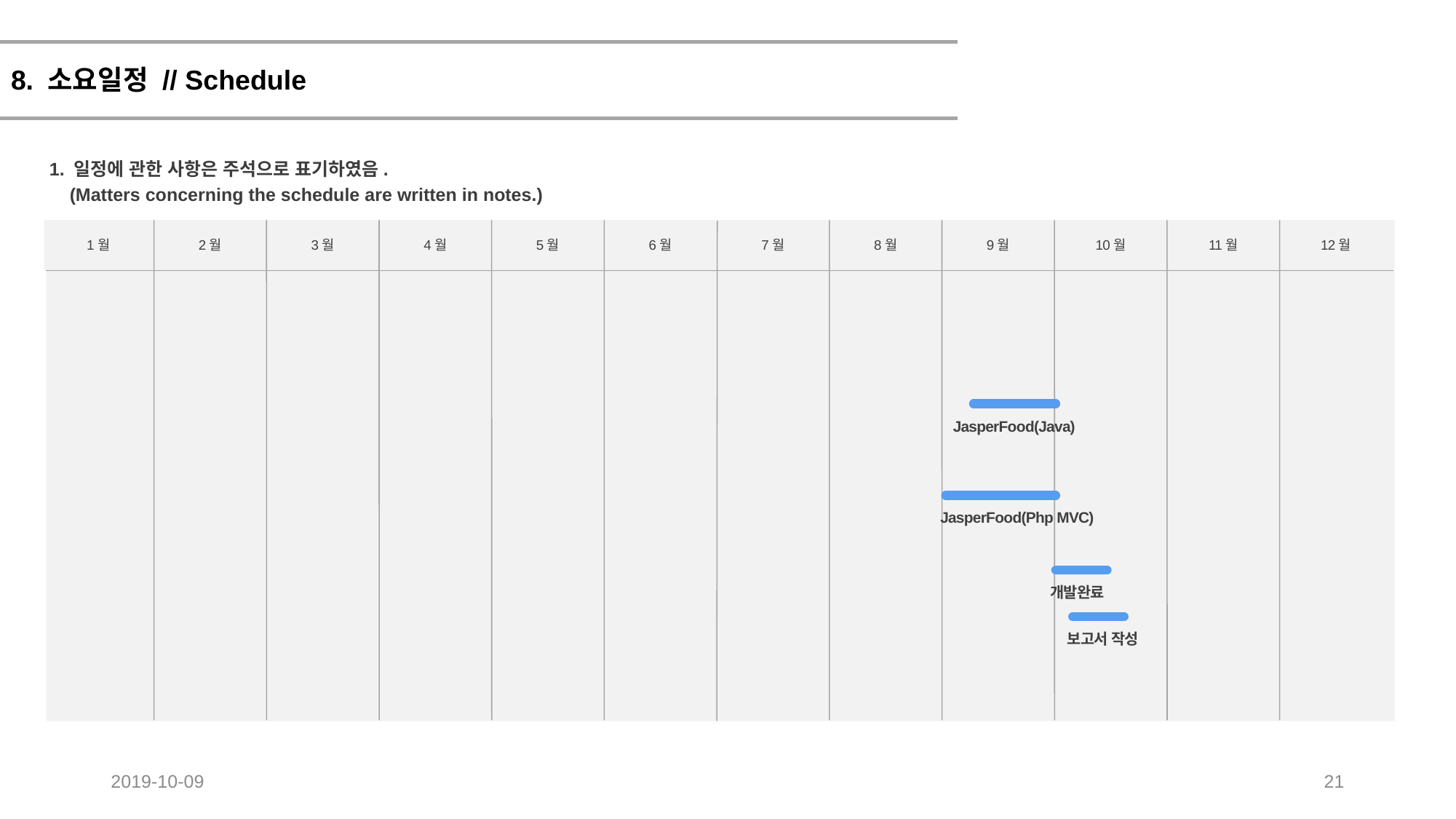

# 8. 소요일정 // Schedule
1. 일정에 관한 사항은 주석으로 표기하였음.
    (Matters concerning the schedule are written in notes.)

1월

2월
3월
4월
5월
6월
7월
8월
9월
10월
11월
12월

JasperFood(Java)
JasperFood(Php MVC)
개발완료
보고서 작성
2019-10-09
21